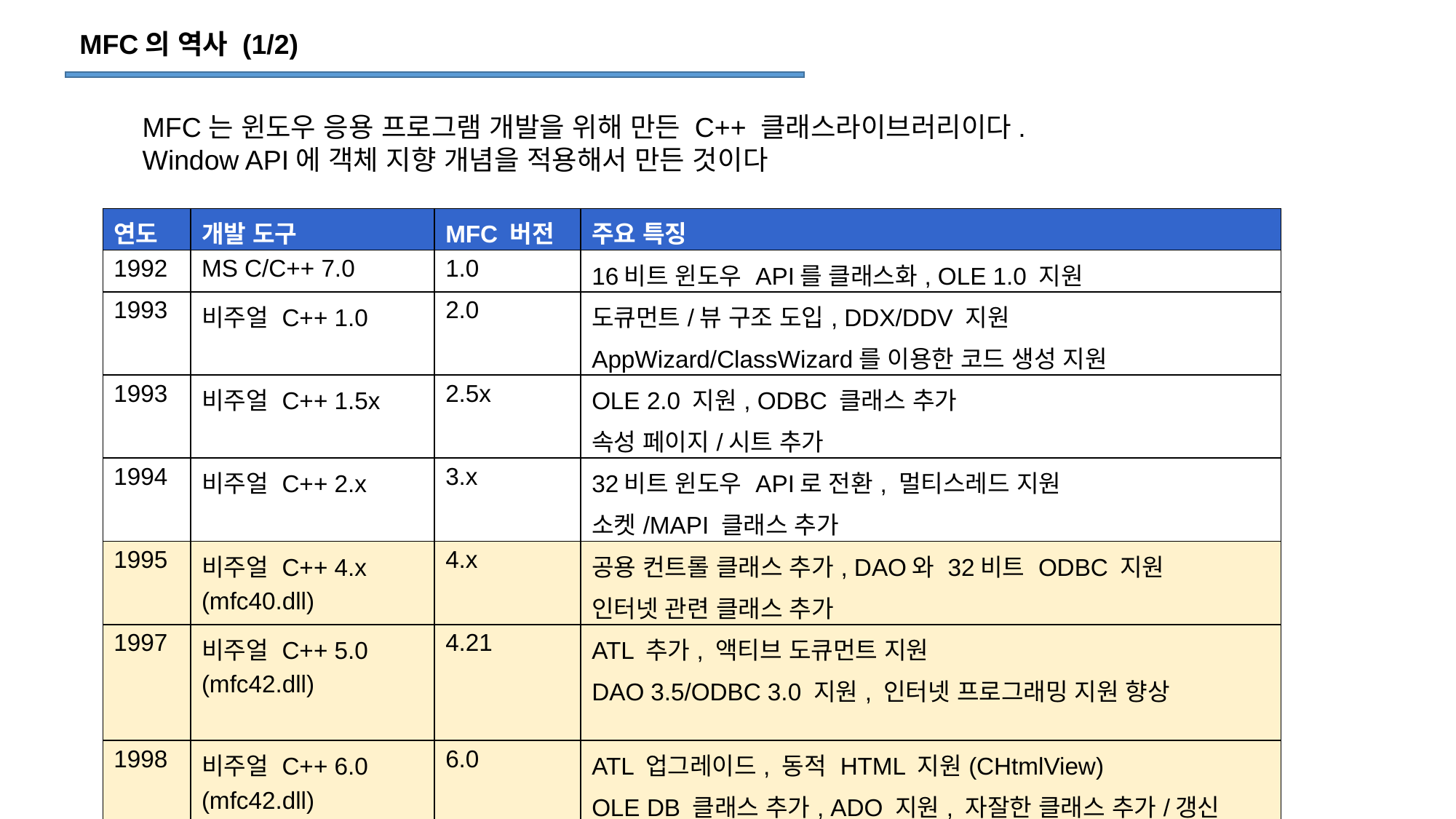

MFC의 역사 (1/2)

MFC는 윈도우 응용 프로그램 개발을 위해 만든 C++ 클래스라이브러리이다.
Window API에 객체 지향 개념을 적용해서 만든 것이다
| 연도 | 개발 도구 | MFC 버전 | 주요 특징 |
| --- | --- | --- | --- |
| 1992 | MS C/C++ 7.0 | 1.0 | 16비트 윈도우 API를 클래스화, OLE 1.0 지원 |
| 1993 | 비주얼 C++ 1.0 | 2.0 | 도큐먼트/뷰 구조 도입, DDX/DDV 지원 AppWizard/ClassWizard를 이용한 코드 생성 지원 |
| 1993 | 비주얼 C++ 1.5x | 2.5x | OLE 2.0 지원, ODBC 클래스 추가 속성 페이지/시트 추가 |
| 1994 | 비주얼 C++ 2.x | 3.x | 32비트 윈도우 API로 전환, 멀티스레드 지원 소켓/MAPI 클래스 추가 |
| 1995 | 비주얼 C++ 4.x (mfc40.dll) | 4.x | 공용 컨트롤 클래스 추가, DAO와 32비트 ODBC 지원 인터넷 관련 클래스 추가 |
| 1997 | 비주얼 C++ 5.0 (mfc42.dll) | 4.21 | ATL 추가, 액티브 도큐먼트 지원 DAO 3.5/ODBC 3.0 지원, 인터넷 프로그래밍 지원 향상 |
| 1998 | 비주얼 C++ 6.0 (mfc42.dll) | 6.0 | ATL 업그레이드, 동적 HTML 지원(CHtmlView) OLE DB 클래스 추가, ADO 지원, 자잘한 클래스 추가/갱신 |